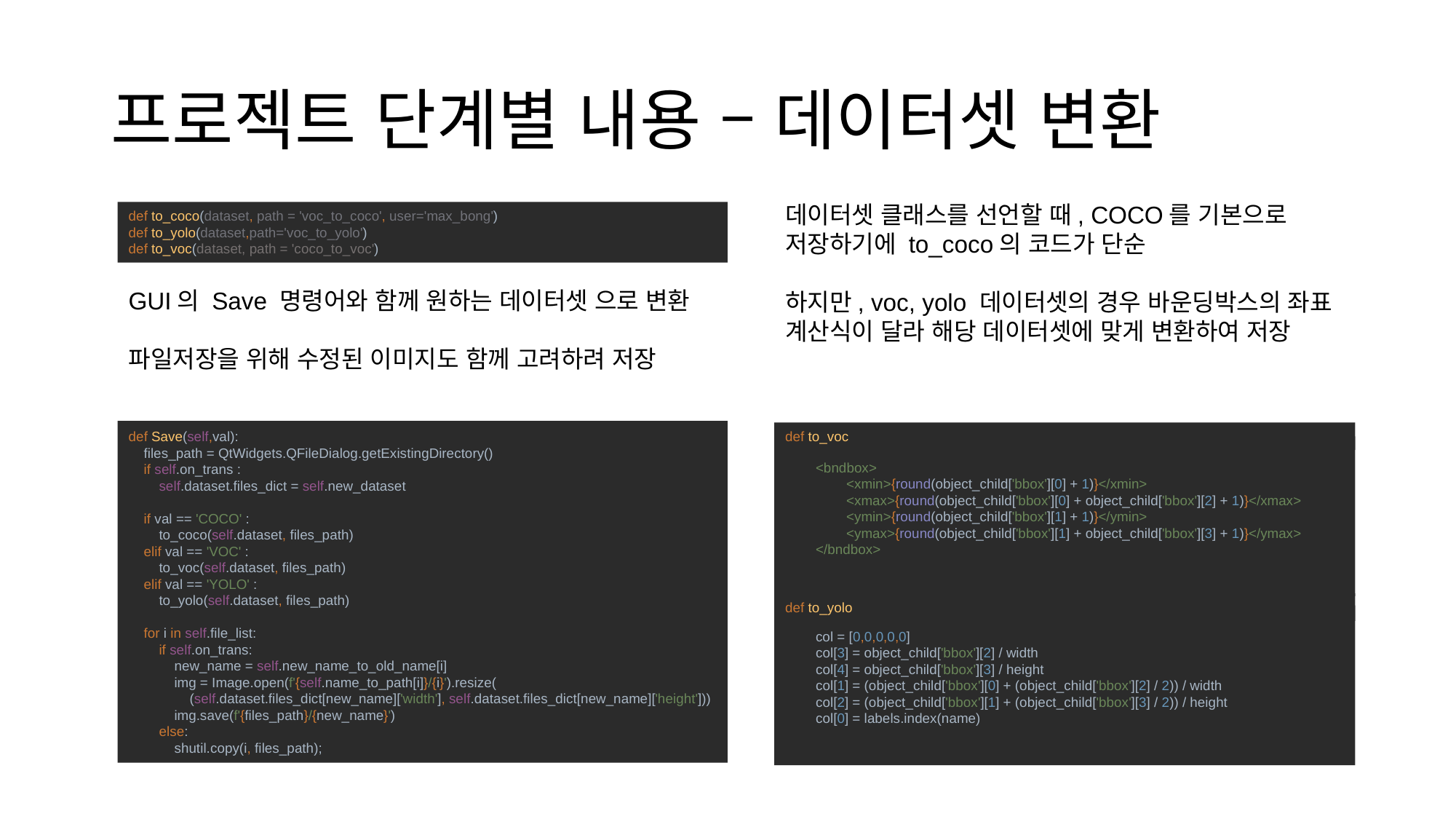

# 프로젝트 단계별 내용 – 데이터셋 변환
데이터셋 클래스를 선언할 때, COCO를 기본으로 저장하기에 to_coco의 코드가 단순

하지만, voc, yolo 데이터셋의 경우 바운딩박스의 좌표 계산식이 달라 해당 데이터셋에 맞게 변환하여 저장
def to_coco(dataset, path = 'voc_to_coco', user='max_bong')
def to_yolo(dataset,path='voc_to_yolo')
def to_voc(dataset, path = 'coco_to_voc')
GUI의 Save 명령어와 함께 원하는 데이터셋 으로 변환

파일저장을 위해 수정된 이미지도 함께 고려하려 저장
def Save(self,val):
    files_path = QtWidgets.QFileDialog.getExistingDirectory()
    if self.on_trans :
        self.dataset.files_dict = self.new_dataset
    if val == 'COCO' :
        to_coco(self.dataset, files_path)
    elif val == 'VOC' :
        to_voc(self.dataset, files_path)
    elif val == 'YOLO' :
        to_yolo(self.dataset, files_path)
    for i in self.file_list:
        if self.on_trans:
            new_name = self.new_name_to_old_name[i]
            img = Image.open(f'{self.name_to_path[i]}/{i}').resize(
                (self.dataset.files_dict[new_name]['width'], self.dataset.files_dict[new_name]['height']))
            img.save(f'{files_path}/{new_name}')
        else:
            shutil.copy(i, files_path);
def to_voc

        <bndbox>
                <xmin>{round(object_child['bbox'][0] + 1)}</xmin>
                <xmax>{round(object_child['bbox'][0] + object_child['bbox'][2] + 1)}</xmax>
                <ymin>{round(object_child['bbox'][1] + 1)}</ymin>
                <ymax>{round(object_child['bbox'][1] + object_child['bbox'][3] + 1)}</ymax>
        </bndbox>

def to_yolo

        col = [0,0,0,0,0]
        col[3] = object_child['bbox'][2] / width
        col[4] = object_child['bbox'][3] / height
        col[1] = (object_child['bbox'][0] + (object_child['bbox'][2] / 2)) / width
        col[2] = (object_child['bbox'][1] + (object_child['bbox'][3] / 2)) / height
        col[0] = labels.index(name)